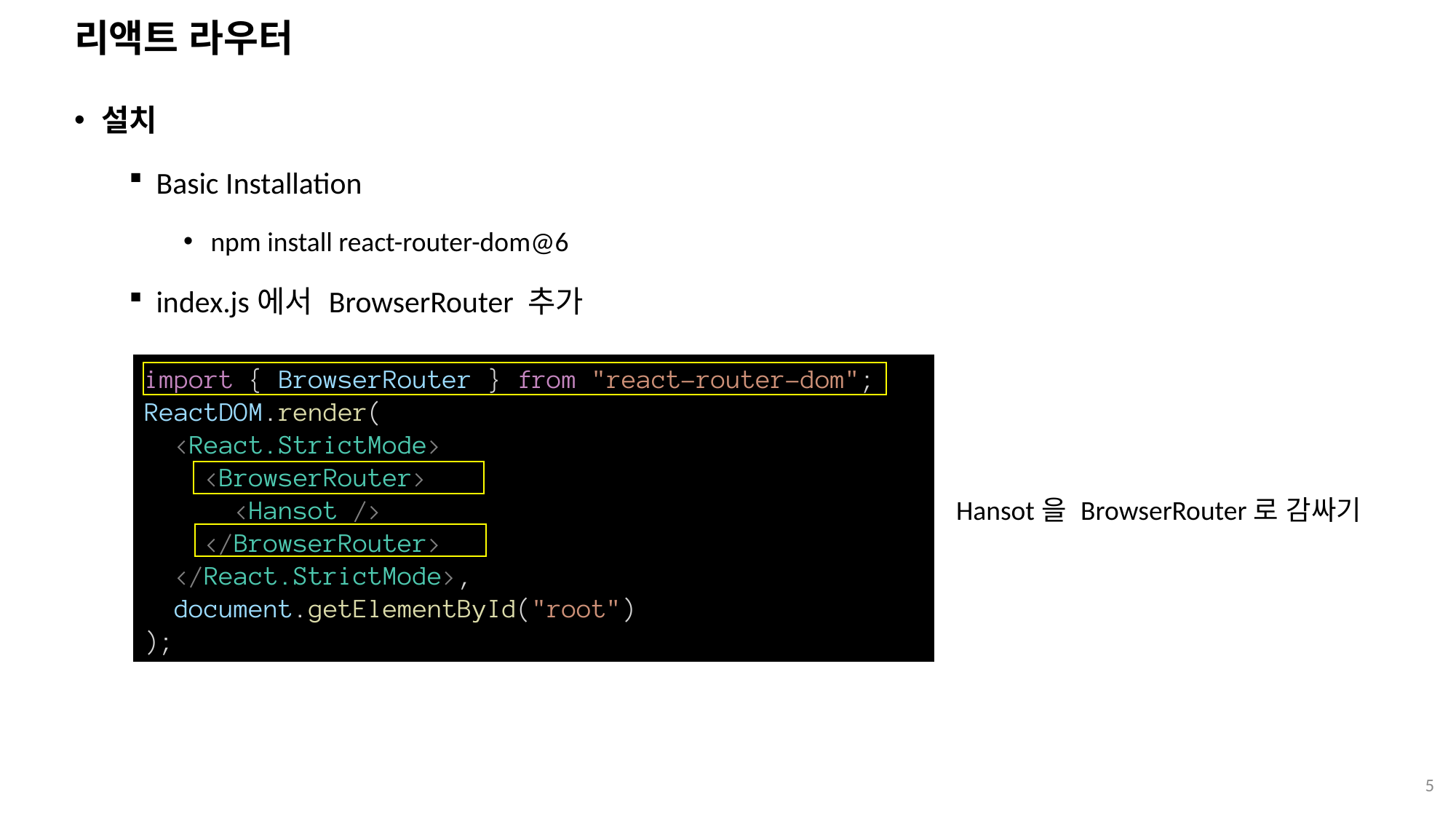

# 리액트 라우터
설치
Basic Installation
npm install react-router-dom@6
index.js에서 BrowserRouter 추가

import { BrowserRouter } from "react-router-dom";
ReactDOM.render(
  <React.StrictMode>
    <BrowserRouter>
      <Hansot />
    </BrowserRouter>
  </React.StrictMode>,
  document.getElementById("root")
);

Hansot을 BrowserRouter로 감싸기

5